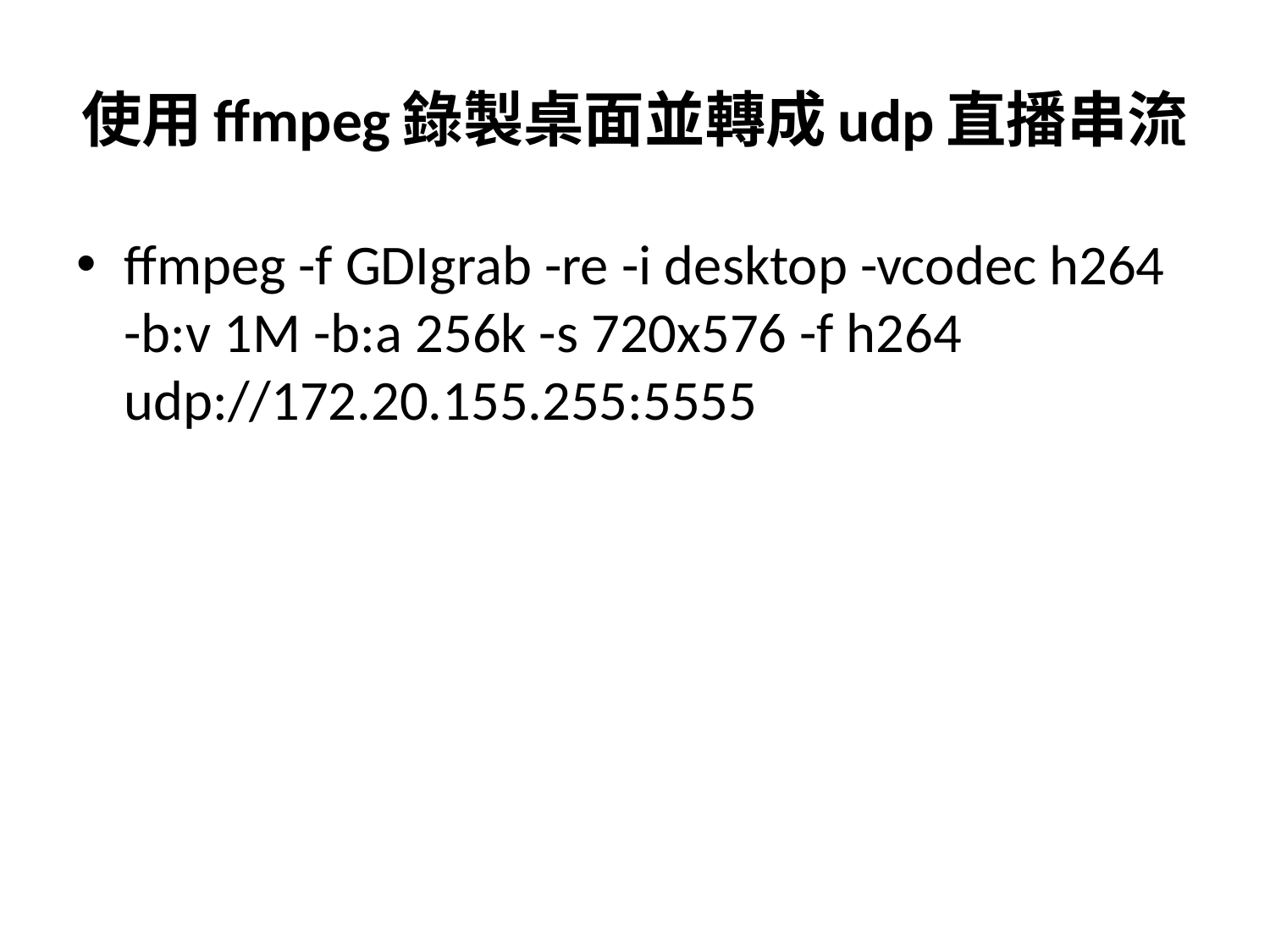

# 使用ffmpeg錄製桌面並轉成udp直播串流
ffmpeg -f GDIgrab -re -i desktop -vcodec h264 -b:v 1M -b:a 256k -s 720x576 -f h264 udp://172.20.155.255:5555